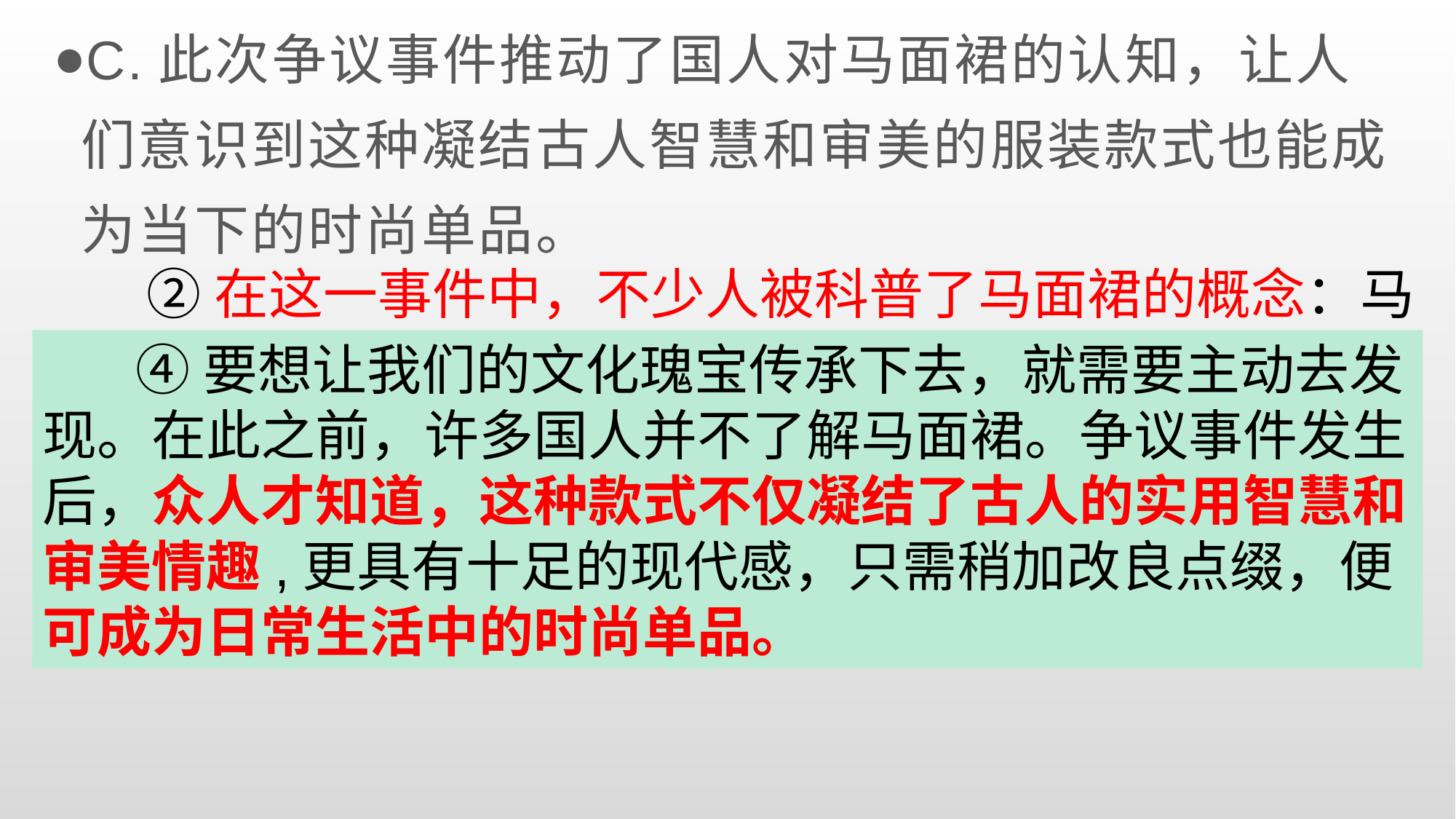

C.此次争议事件推动了国人对马面裙的认知，让人们意识到这种凝结古人智慧和审美的服装款式也能成为当下的时尚单品。

     ②在这一事件中，不少人被科普了马面裙的概念：马面裙，前后里外共有四个裙门，两两重合，侧面打裥，裙腰多用白色布，取白头偕老之意，以绳或纽固结。马面裙的风格由明代的清新淡雅到清代的华丽富贵，再到民国的秀丽质朴，其结构一直根深蒂固地存在着。
     ④要想让我们的文化瑰宝传承下去，就需要主动去发现。在此之前，许多国人并不了解马面裙。争议事件发生后，众人才知道，这种款式不仅凝结了古人的实用智慧和审美情趣,更具有十足的现代感，只需稍加改良点缀，便可成为日常生活中的时尚单品。